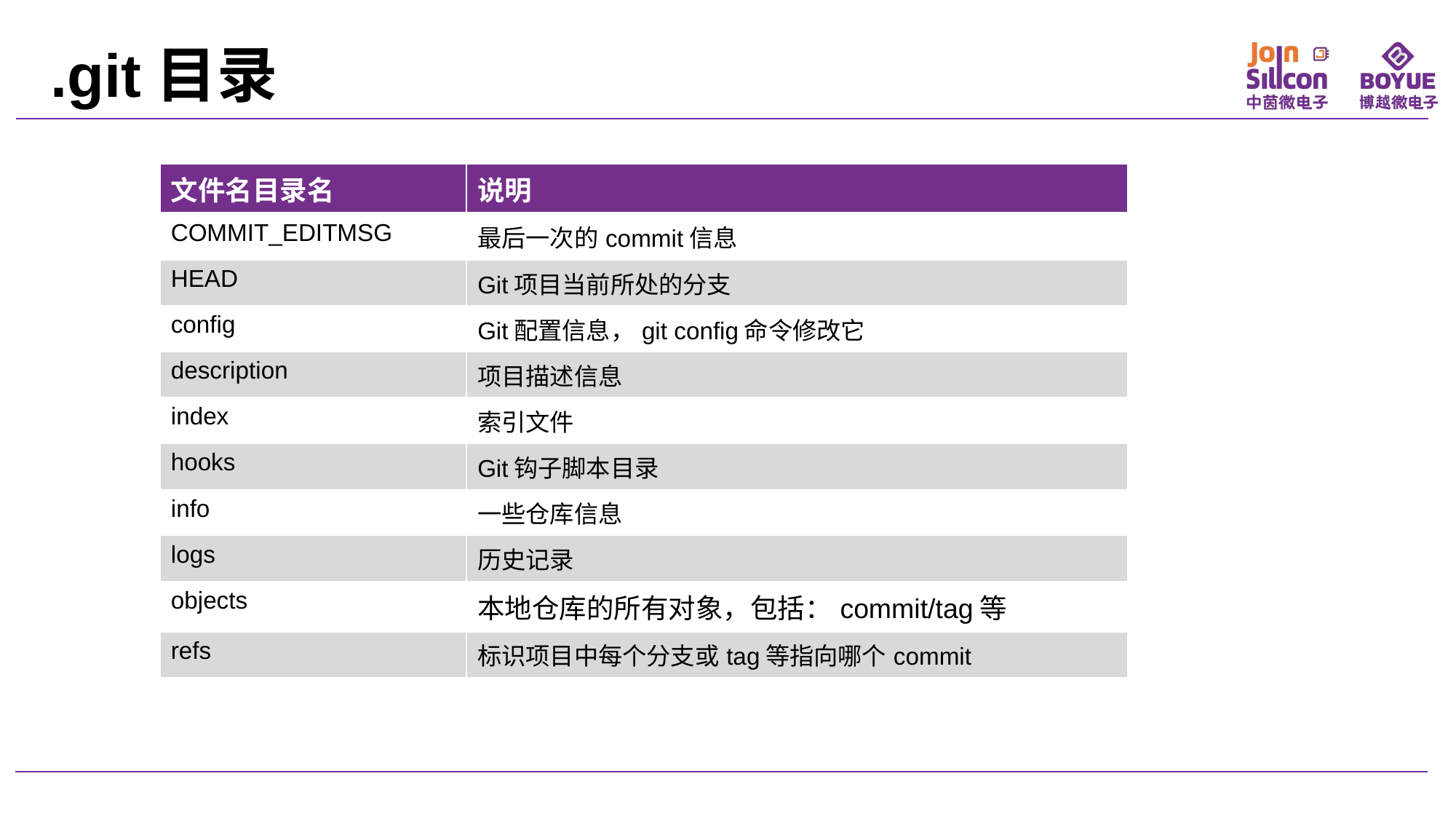

.git目录
| 文件名目录名 | 说明 |
| --- | --- |
| COMMIT\_EDITMSG | 最后一次的commit信息 |
| HEAD | Git项目当前所处的分支 |
| config | Git配置信息，git config命令修改它 |
| description | 项目描述信息 |
| index | 索引文件 |
| hooks | Git钩子脚本目录 |
| info | 一些仓库信息 |
| logs | 历史记录 |
| objects | 本地仓库的所有对象，包括：commit/tag等 |
| refs | 标识项目中每个分支或tag等指向哪个commit |